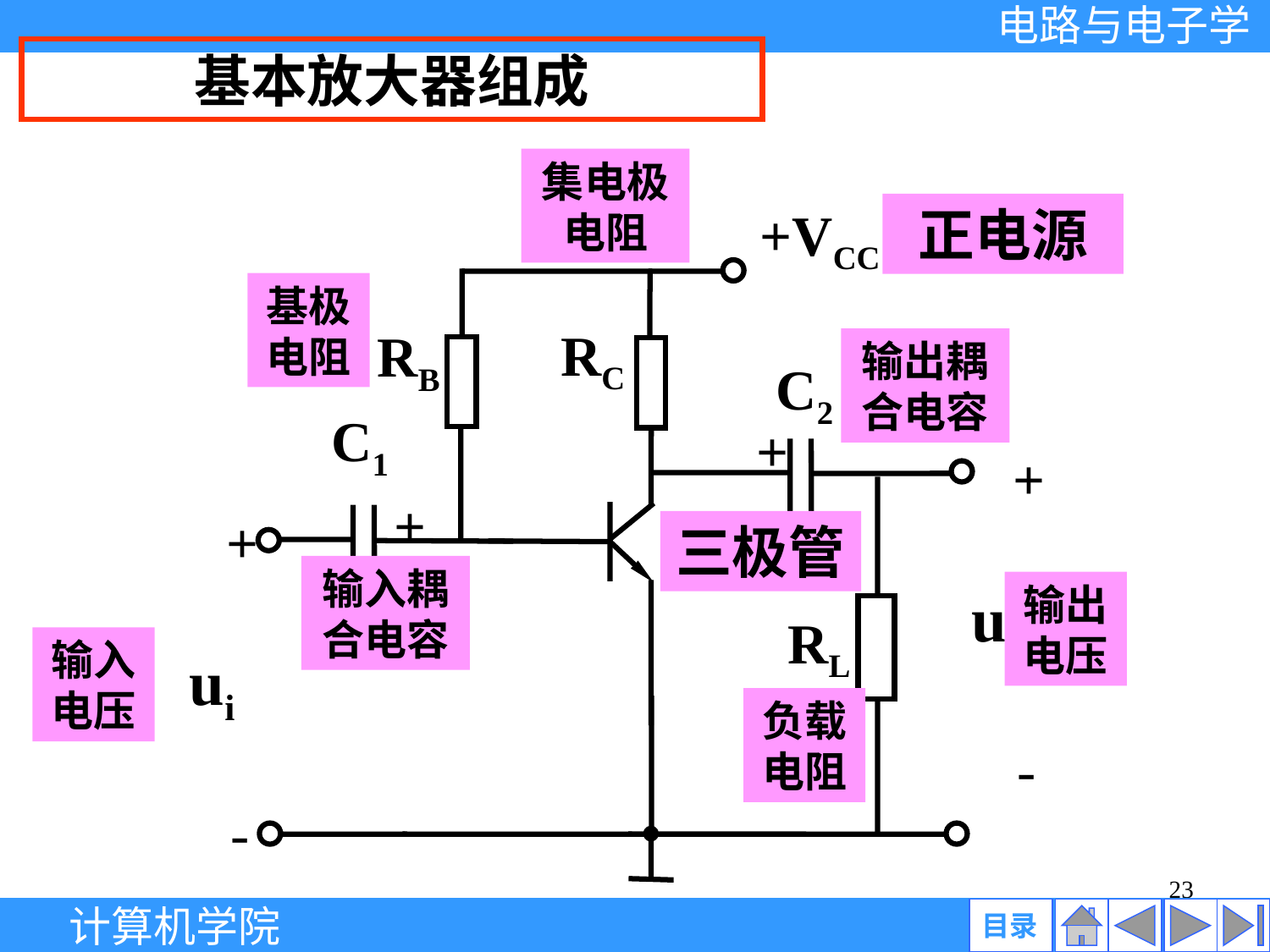

基本放大器组成
集电极电阻
正电源
+VCC

RC

C2

C1

T

基极电阻
RB
输出耦合电容
+
+
uo
-

RL
+
+
ui
-
三极管
输入耦合电容
输出电压
输入电压
负载电阻